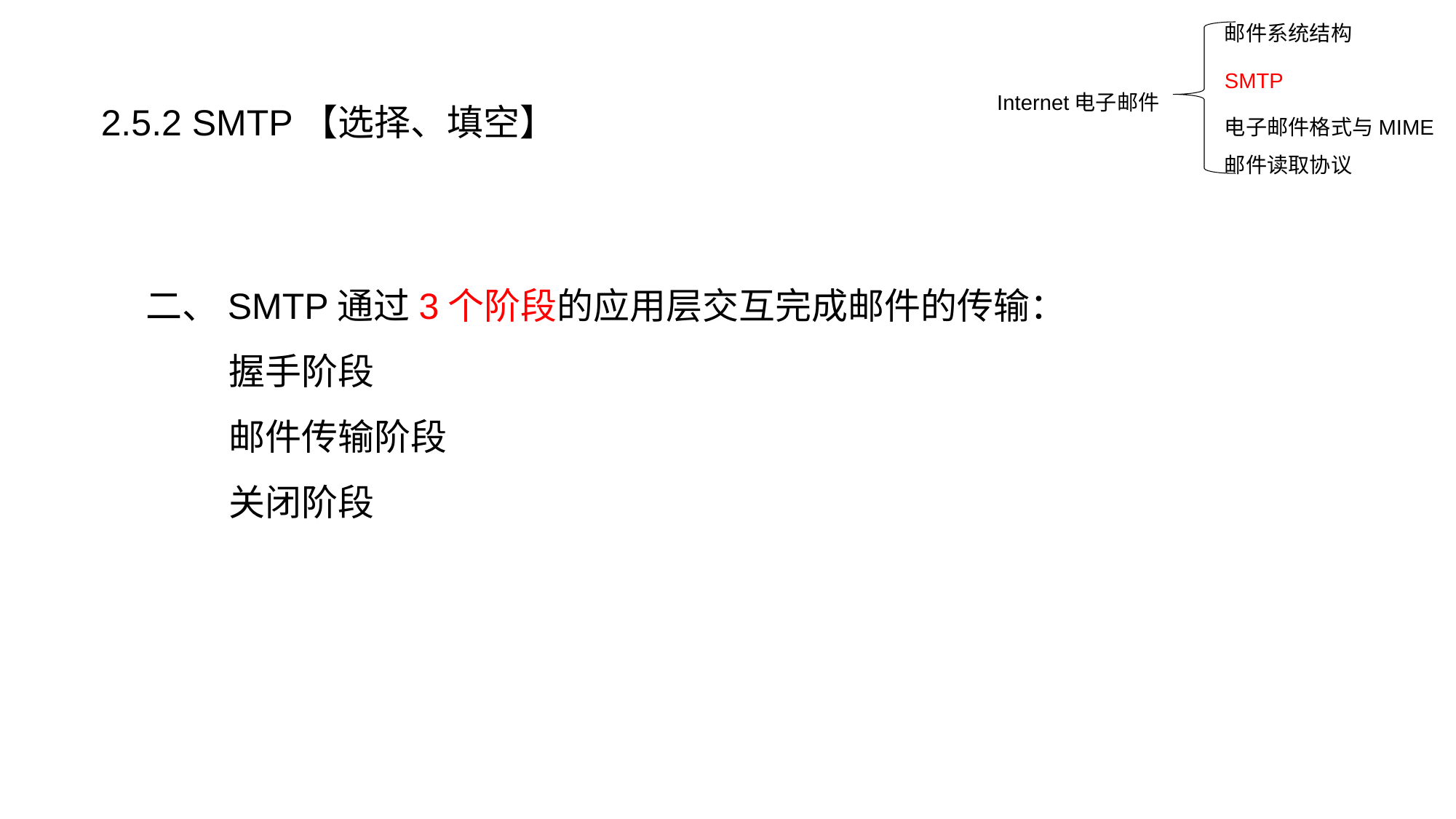

邮件系统结构

SMTP
2.5.2 SMTP【选择、填空】
Internet电子邮件
电子邮件格式与MIME
邮件读取协议
二、SMTP通过3个阶段的应用层交互完成邮件的传输：
         握手阶段
         邮件传输阶段
         关闭阶段